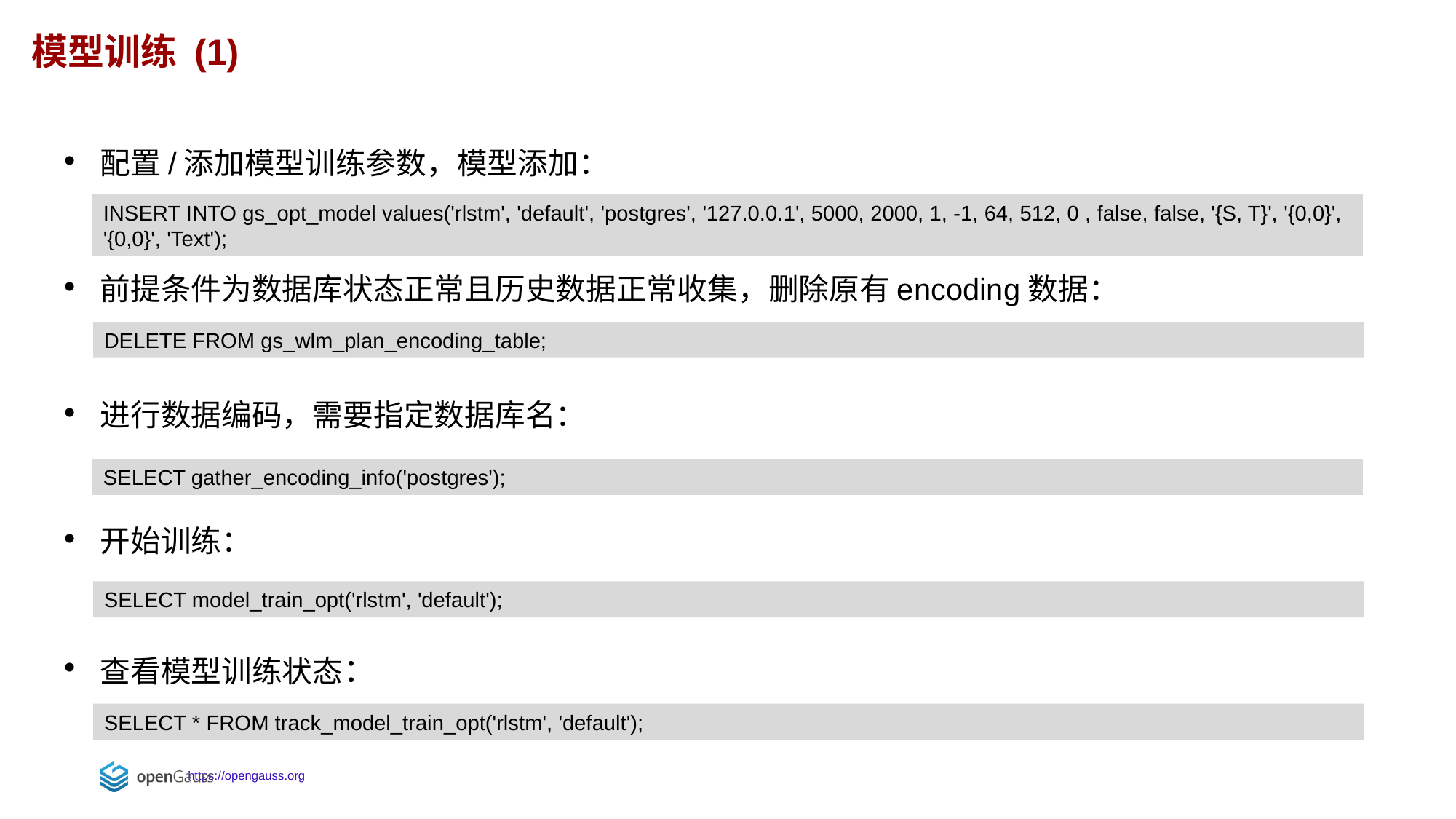

模型训练 (1)
配置/添加模型训练参数，模型添加：

前提条件为数据库状态正常且历史数据正常收集，删除原有encoding数据：

进行数据编码，需要指定数据库名：

开始训练：

查看模型训练状态：

INSERT INTO gs_opt_model values('rlstm', 'default', 'postgres', '127.0.0.1', 5000, 2000, 1, -1, 64, 512, 0 , false, false, '{S, T}', '{0,0}', '{0,0}', 'Text');
DELETE FROM gs_wlm_plan_encoding_table;
SELECT gather_encoding_info('postgres');
SELECT model_train_opt('rlstm', 'default');
SELECT * FROM track_model_train_opt('rlstm', 'default');